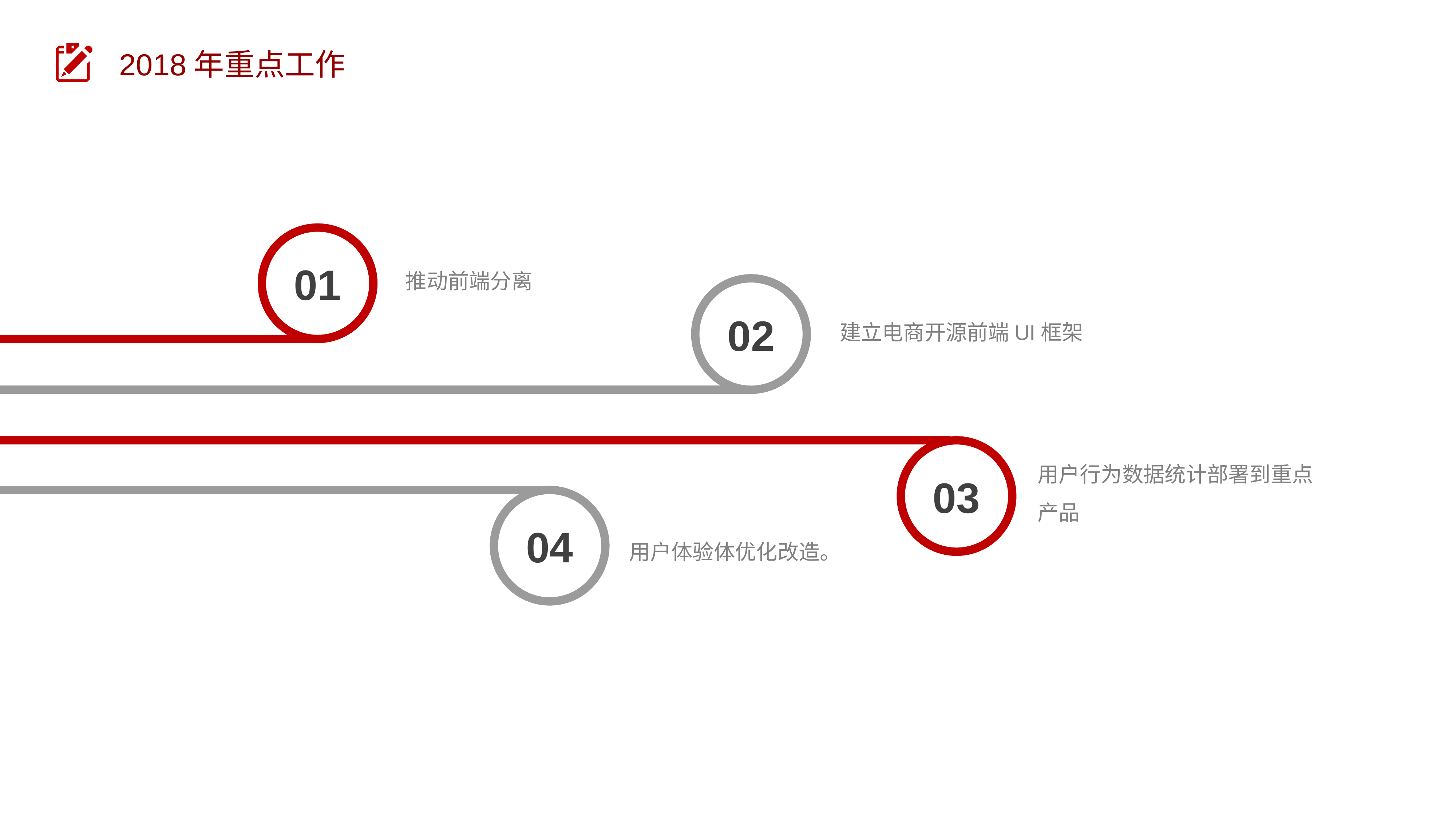

2018年重点工作
01
推动前端分离
02
建立电商开源前端UI框架
03
用户行为数据统计部署到重点产品
04
用户体验体优化改造。